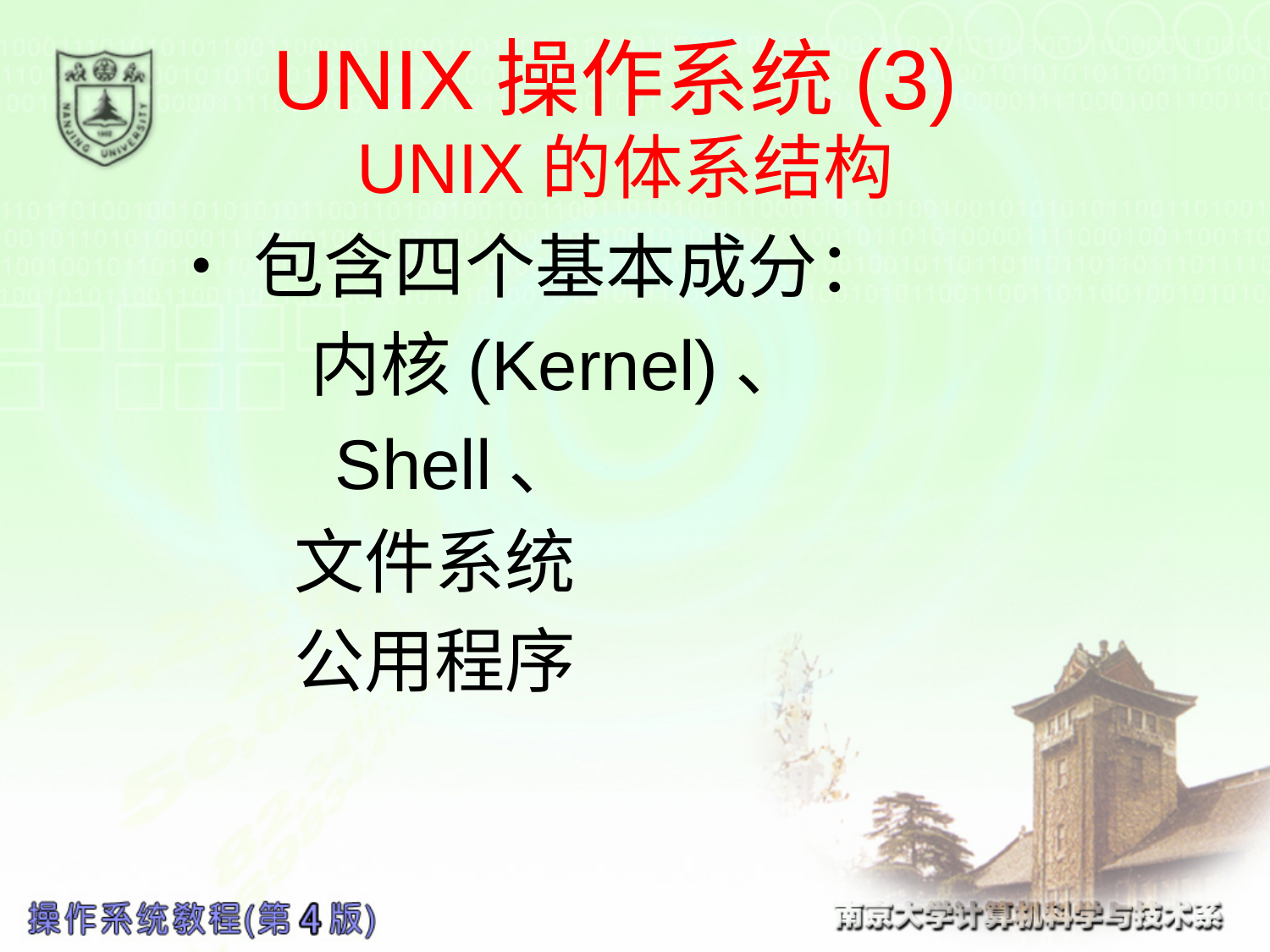

# UNIX操作系统(3)
               UNIX的体系结构
   •包含四个基本成分：
           内核(Kernel)、
           Shell、
          文件系统
          公用程序